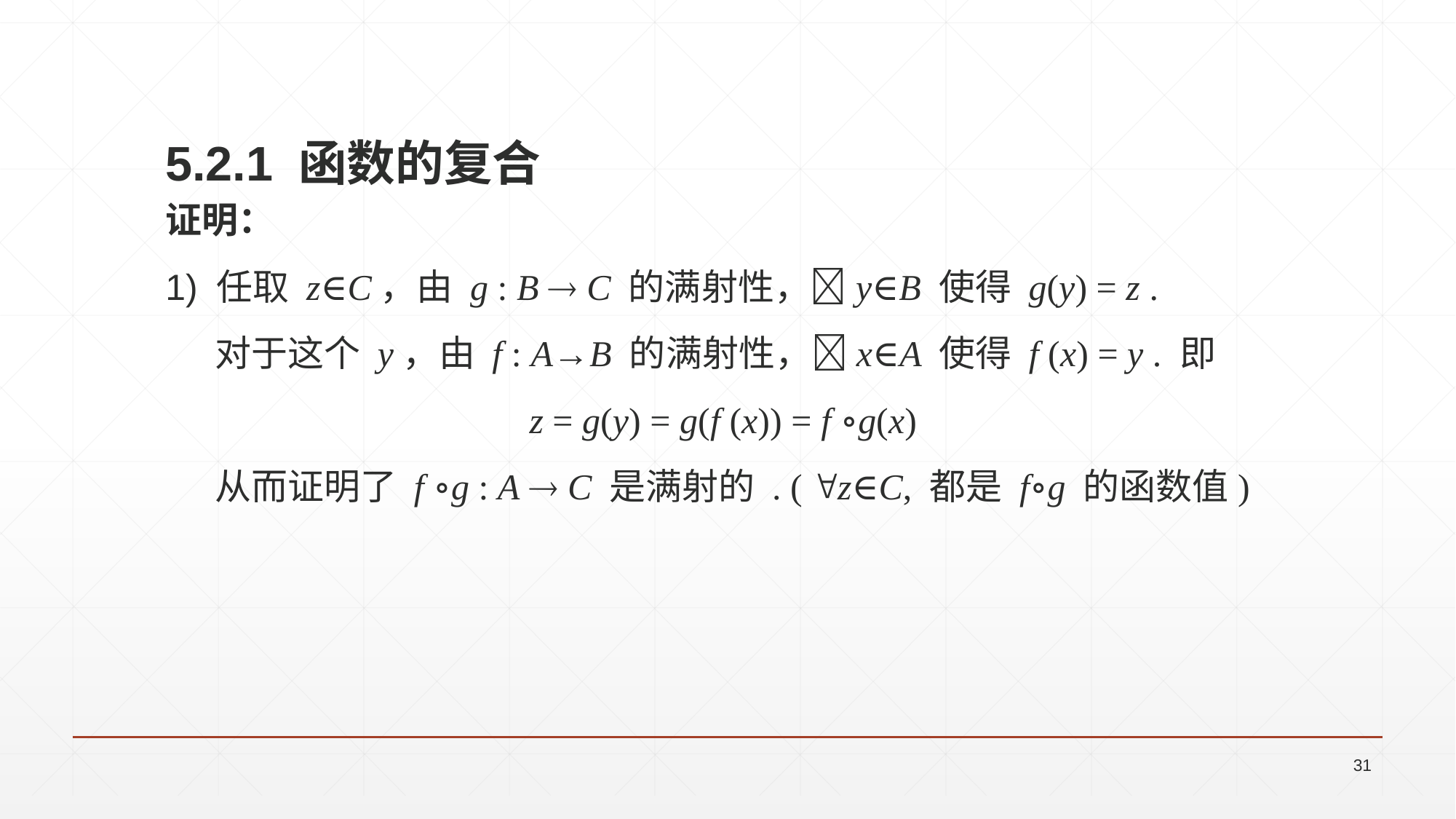

5.2.1 函数的复合
证明：
1) 任取 z∈C，由 g : B → C 的满射性，∃y∈B 使得 g(y) = z .
     对于这个 y，由 f : A→B 的满射性，∃x∈A 使得 f (x) = y . 即
z = g(y) = g(f (x)) = f ∘g(x)
     从而证明了 f ∘g : A → C 是满射的 . ( ∀z∈C, 都是 f∘g 的函数值)

31